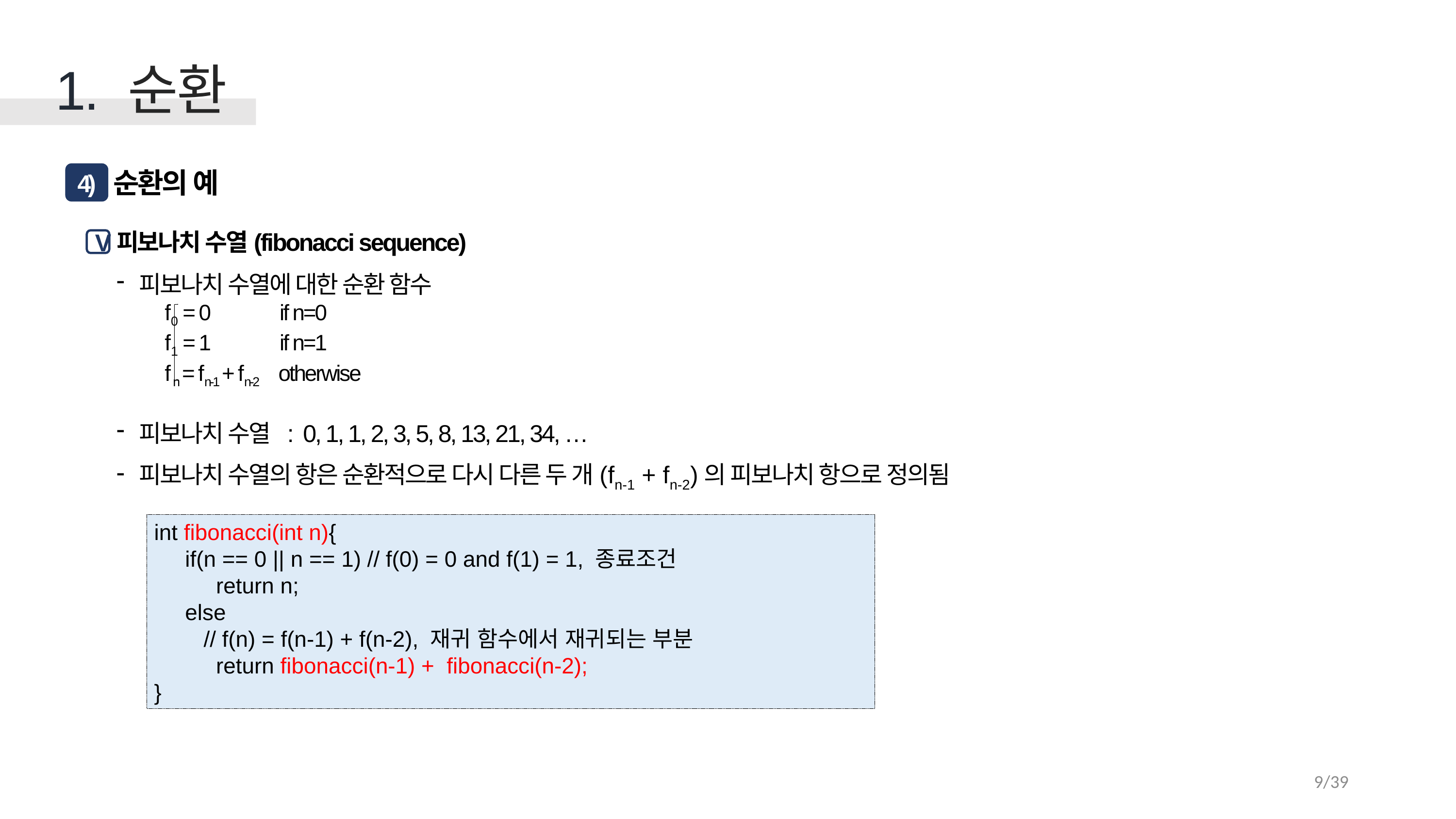

1. 순환

순환의 예
4)
피보나치 수열(fibonacci sequence)
V
피보나치 수열에 대한 순환 함수
          f0 = 0               if n=0
          f1 = 1               if n=1
          f n = fn-1 + fn-2    otherwise

피보나치 수열  :  0, 1, 1, 2, 3, 5, 8, 13, 21, 34, …

피보나치 수열의 항은 순환적으로 다시 다른 두 개(fn-1 + fn-2)의 피보나치 항으로 정의됨

int fibonacci(int n){
     if(n == 0 || n == 1) // f(0) = 0 and f(1) = 1, 종료조건
          return n;
     else
        // f(n) = f(n-1) + f(n-2), 재귀 함수에서 재귀되는 부분
          return fibonacci(n-1) +  fibonacci(n-2);
}
9/39